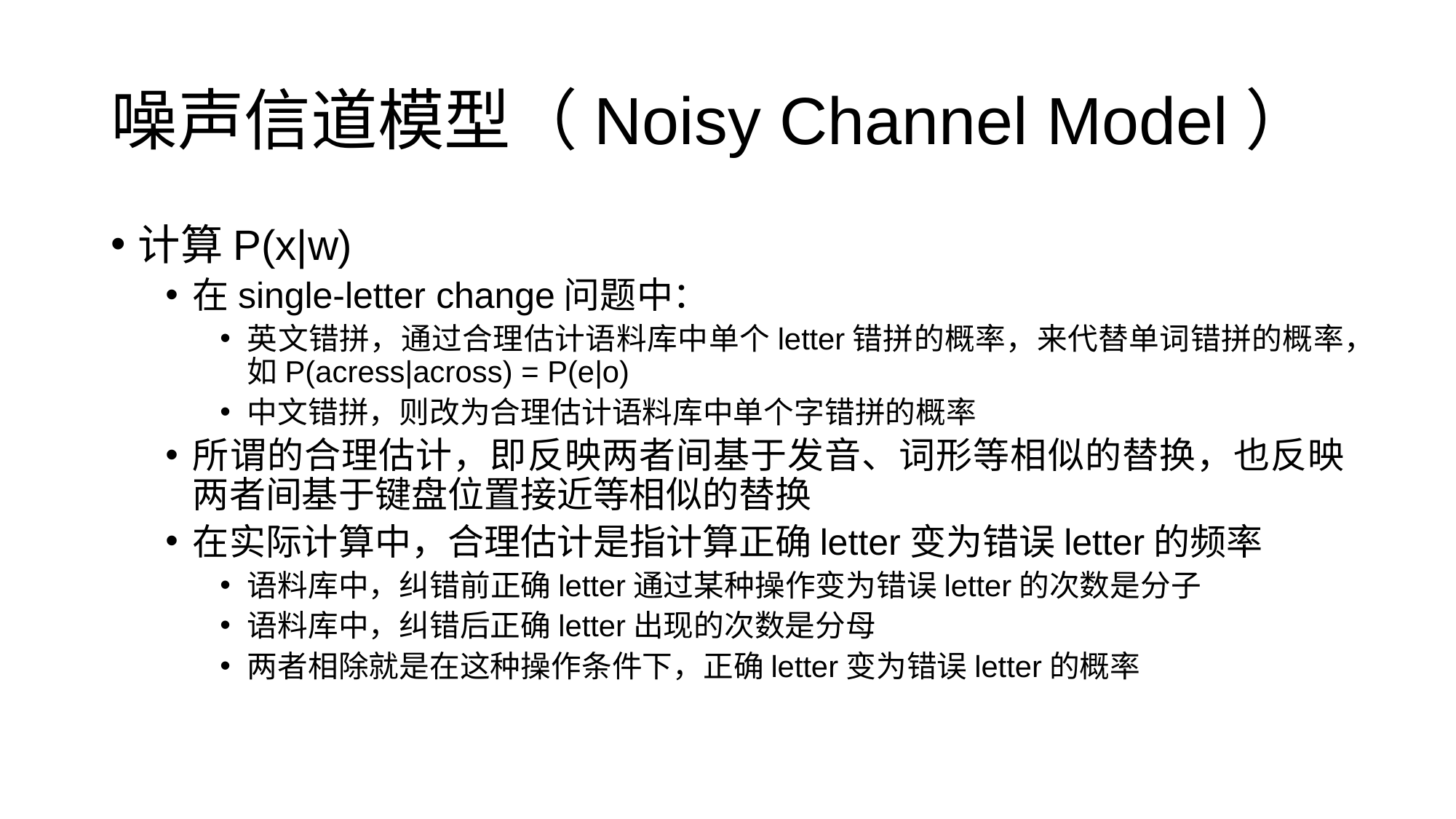

# 噪声信道模型（Noisy Channel Model）
计算P(x|w)
在single-letter change问题中：
英文错拼，通过合理估计语料库中单个letter错拼的概率，来代替单词错拼的概率，如P(acress|across) = P(e|o)
中文错拼，则改为合理估计语料库中单个字错拼的概率
所谓的合理估计，即反映两者间基于发音、词形等相似的替换，也反映两者间基于键盘位置接近等相似的替换
在实际计算中，合理估计是指计算正确letter变为错误letter的频率
语料库中，纠错前正确letter通过某种操作变为错误letter的次数是分子
语料库中，纠错后正确letter出现的次数是分母
两者相除就是在这种操作条件下，正确letter变为错误letter的概率